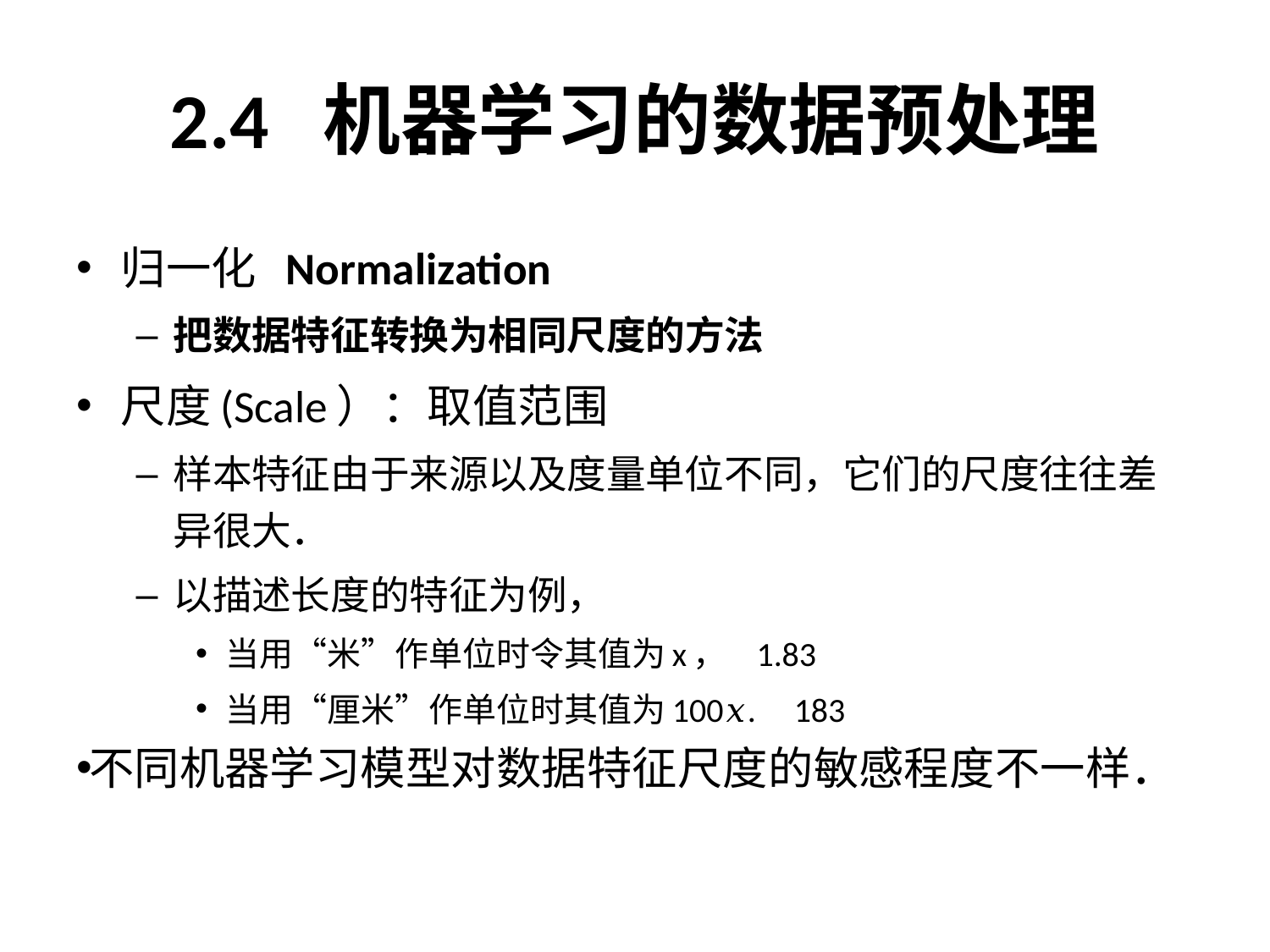

# 2.4  机器学习的数据预处理
归一化  Normalization
把数据特征转换为相同尺度的方法
尺度(Scale）：取值范围
样本特征由于来源以及度量单位不同，它们的尺度往往差异很大．
以描述长度的特征为例，
当用“米”作单位时令其值为x，   1.83
当用“厘米”作单位时其值为100𝑥.     183
不同机器学习模型对数据特征尺度的敏感程度不一样．